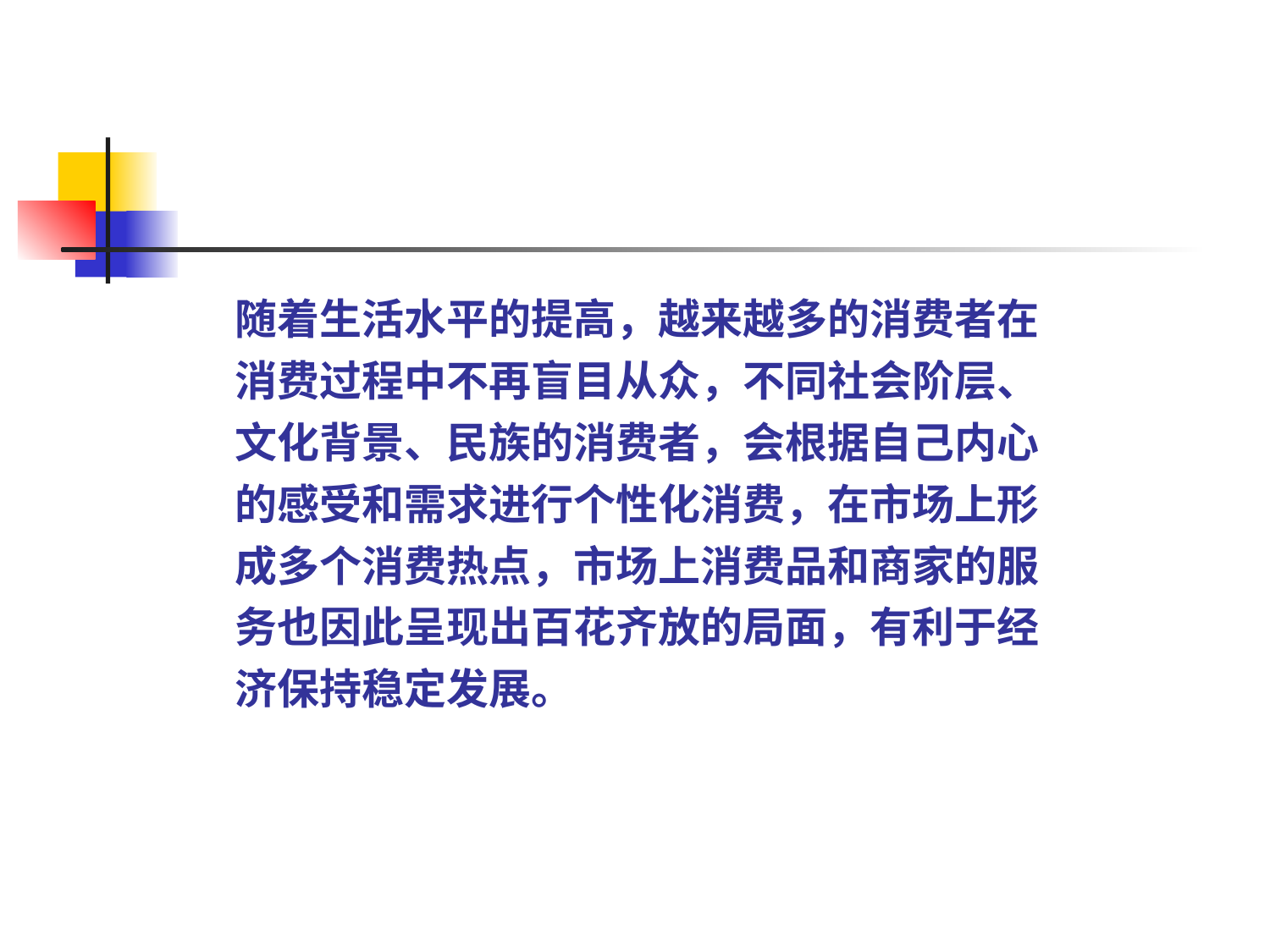

随着生活水平的提高，越来越多的消费者在消费过程中不再盲目从众，不同社会阶层、文化背景、民族的消费者，会根据自己内心的感受和需求进行个性化消费，在市场上形成多个消费热点，市场上消费品和商家的服务也因此呈现出百花齐放的局面，有利于经济保持稳定发展。